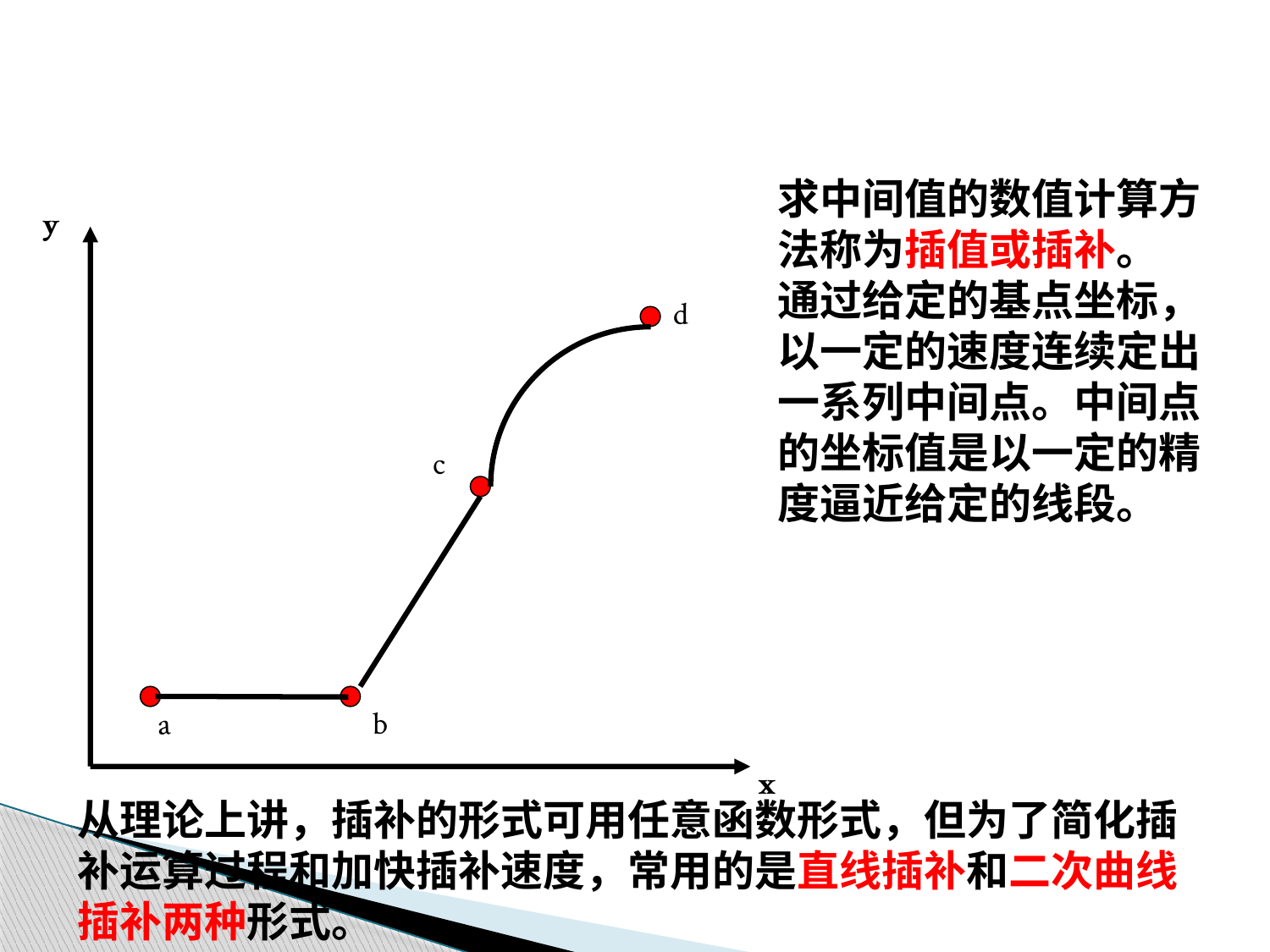

求中间值的数值计算方法称为插值或插补。
通过给定的基点坐标，以一定的速度连续定出一系列中间点。中间点的坐标值是以一定的精度逼近给定的线段。
y

d

c

a

b
x

从理论上讲，插补的形式可用任意函数形式，但为了简化插补运算过程和加快插补速度，常用的是直线插补和二次曲线插补两种形式。